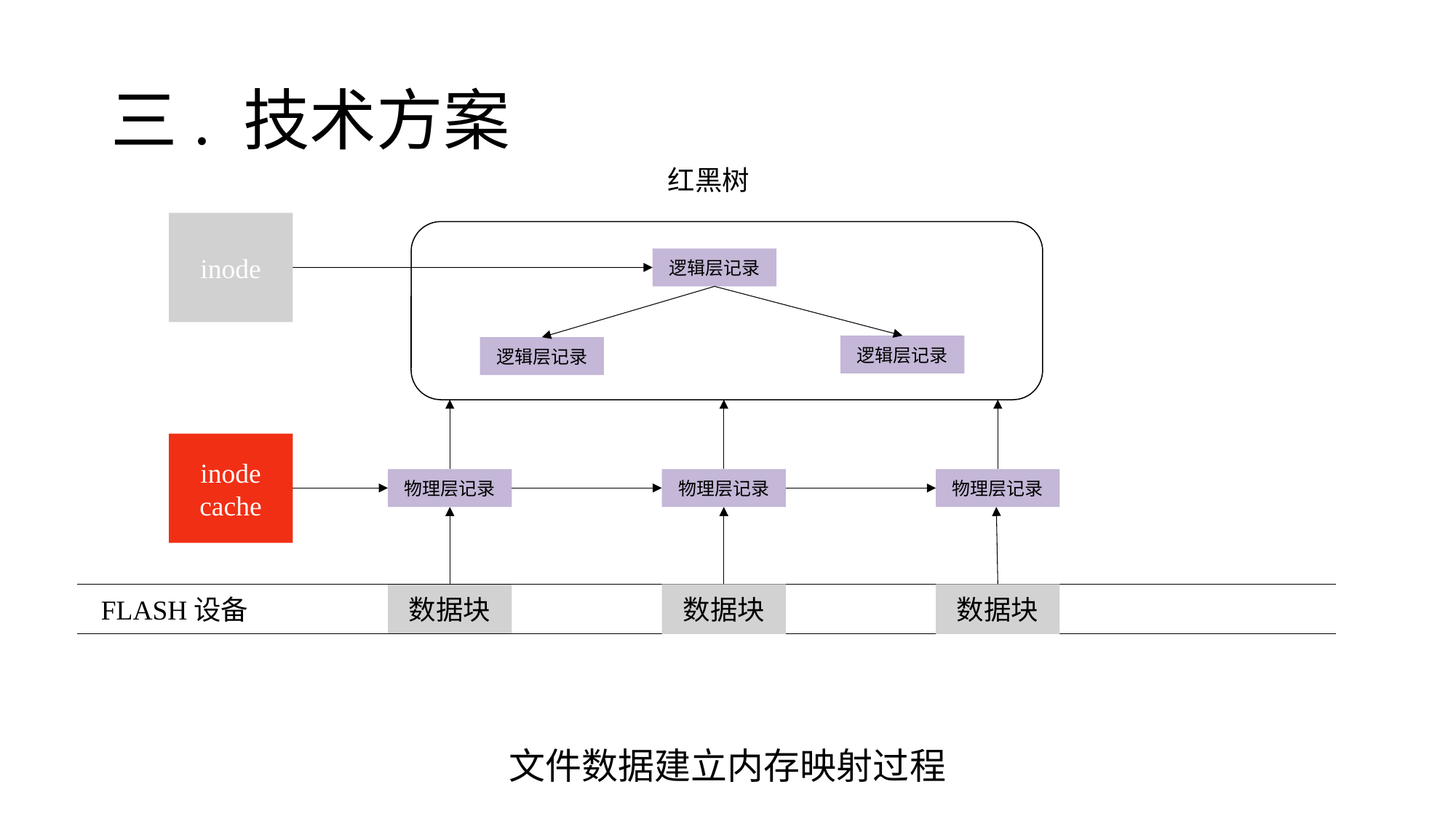

# 三. 技术方案
红黑树
inode

逻辑层记录
逻辑层记录
逻辑层记录
inode cache
物理层记录
物理层记录
物理层记录
数据块
数据块
数据块
FLASH设备
文件数据建立内存映射过程